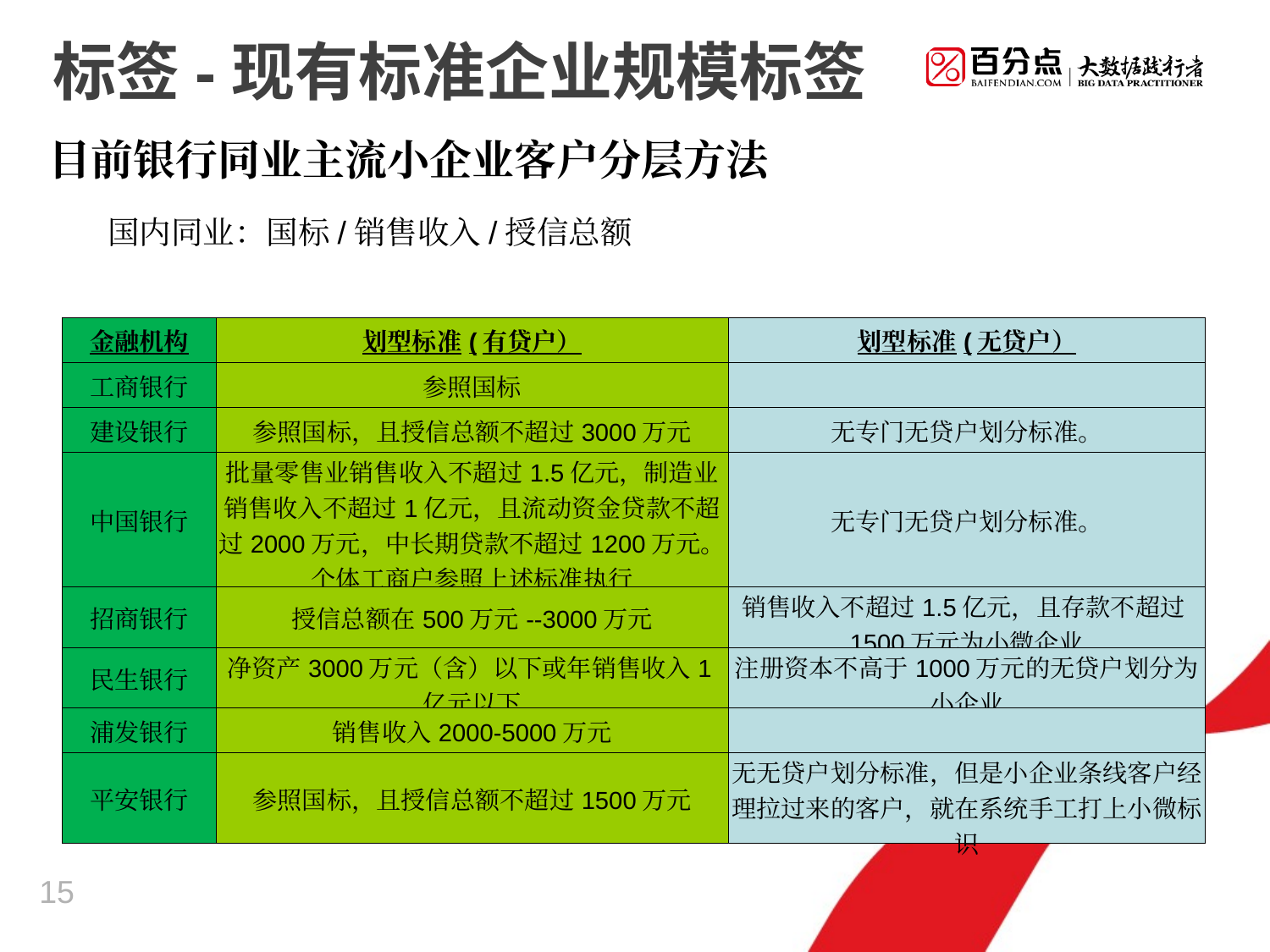

标签-现有标准企业规模标签
目前银行同业主流小企业客户分层方法
国内同业：国标/销售收入/授信总额
| 金融机构 | 划型标准(有贷户） | 划型标准(无贷户） |
| --- | --- | --- |
| 工商银行 | 参照国标 |  |
| 建设银行 | 参照国标，且授信总额不超过3000万元 | 无专门无贷户划分标准。 |
| 中国银行 | 批量零售业销售收入不超过1.5亿元，制造业销售收入不超过1亿元，且流动资金贷款不超过2000万元，中长期贷款不超过1200万元。个体工商户参照上述标准执行 | 无专门无贷户划分标准。 |
| 招商银行 | 授信总额在500万元--3000万元 | 销售收入不超过1.5亿元，且存款不超过1500万元为小微企业 |
| 民生银行 | 净资产3000万元（含）以下或年销售收入1亿元以下 | 注册资本不高于1000万元的无贷户划分为小企业 |
| 浦发银行 | 销售收入2000-5000万元 |  |
| 平安银行 | 参照国标，且授信总额不超过1500万元 | 无无贷户划分标准，但是小企业条线客户经理拉过来的客户，就在系统手工打上小微标识 |
15